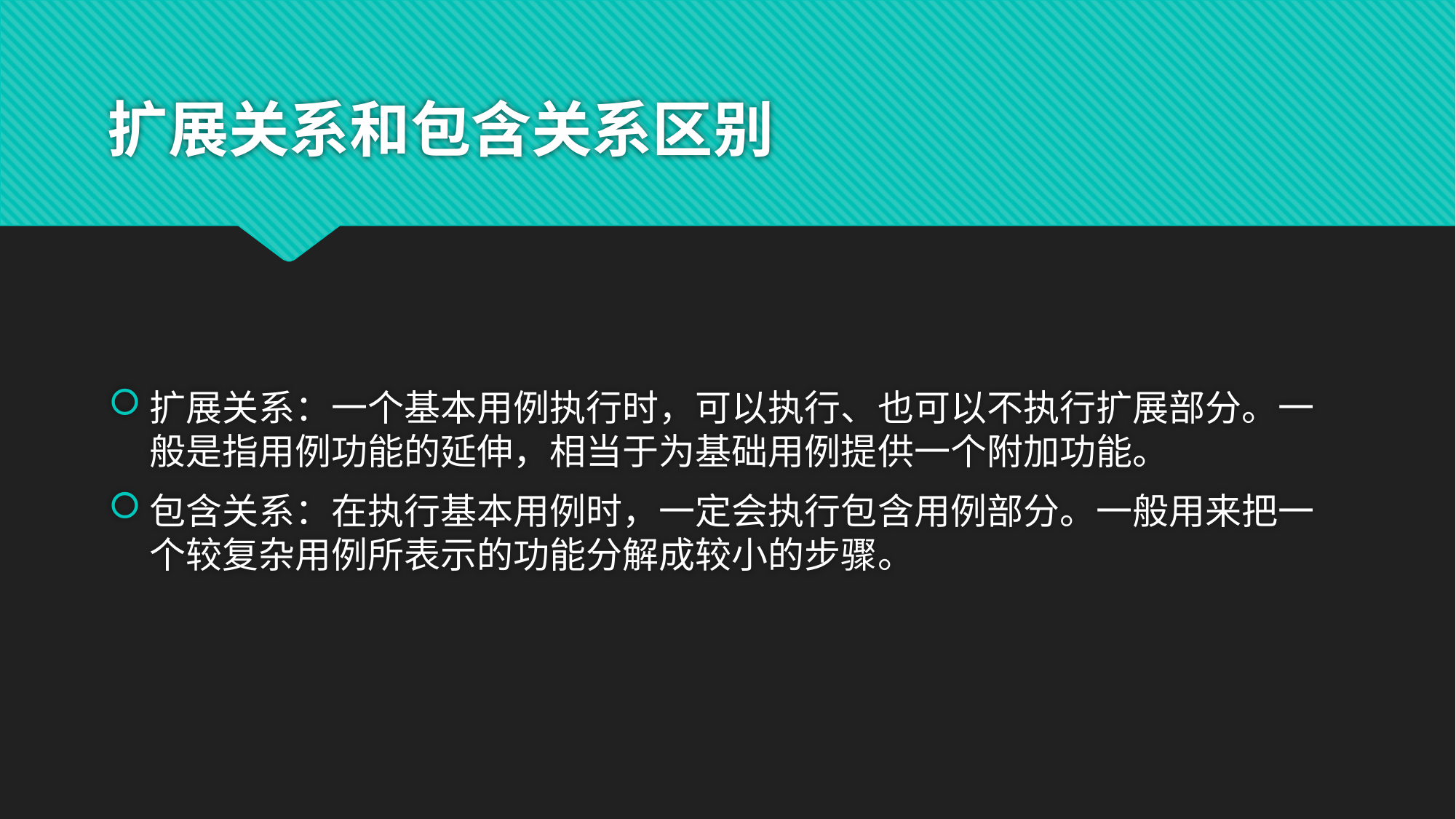

# 扩展关系和包含关系区别
扩展关系：一个基本用例执行时，可以执行、也可以不执行扩展部分。一般是指用例功能的延伸，相当于为基础用例提供一个附加功能。
包含关系：在执行基本用例时，一定会执行包含用例部分。一般用来把一个较复杂用例所表示的功能分解成较小的步骤。